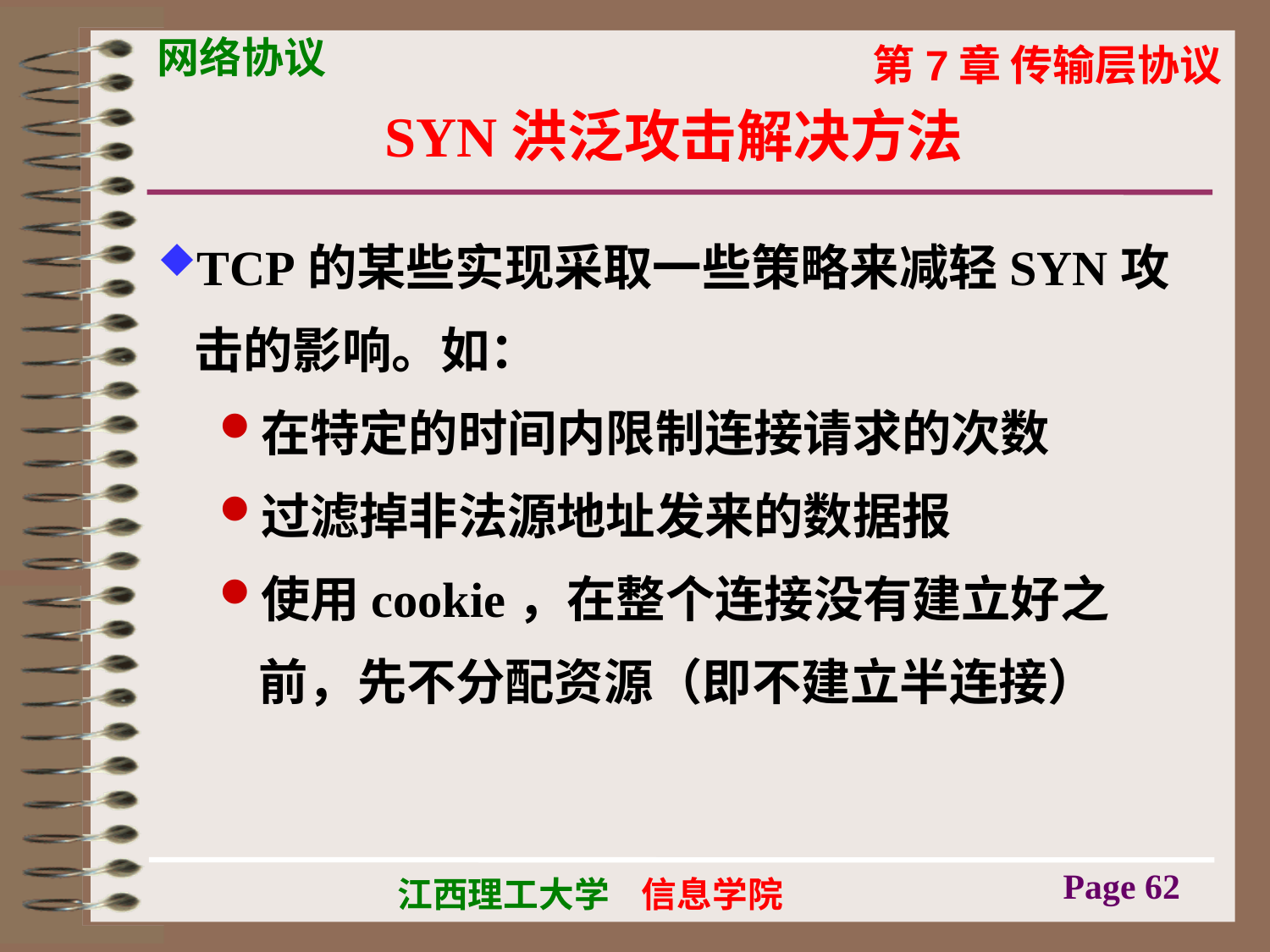

# SYN洪泛攻击解决方法
TCP的某些实现采取一些策略来减轻SYN攻击的影响。如：
在特定的时间内限制连接请求的次数
过滤掉非法源地址发来的数据报
使用cookie，在整个连接没有建立好之前，先不分配资源（即不建立半连接）
Page 62